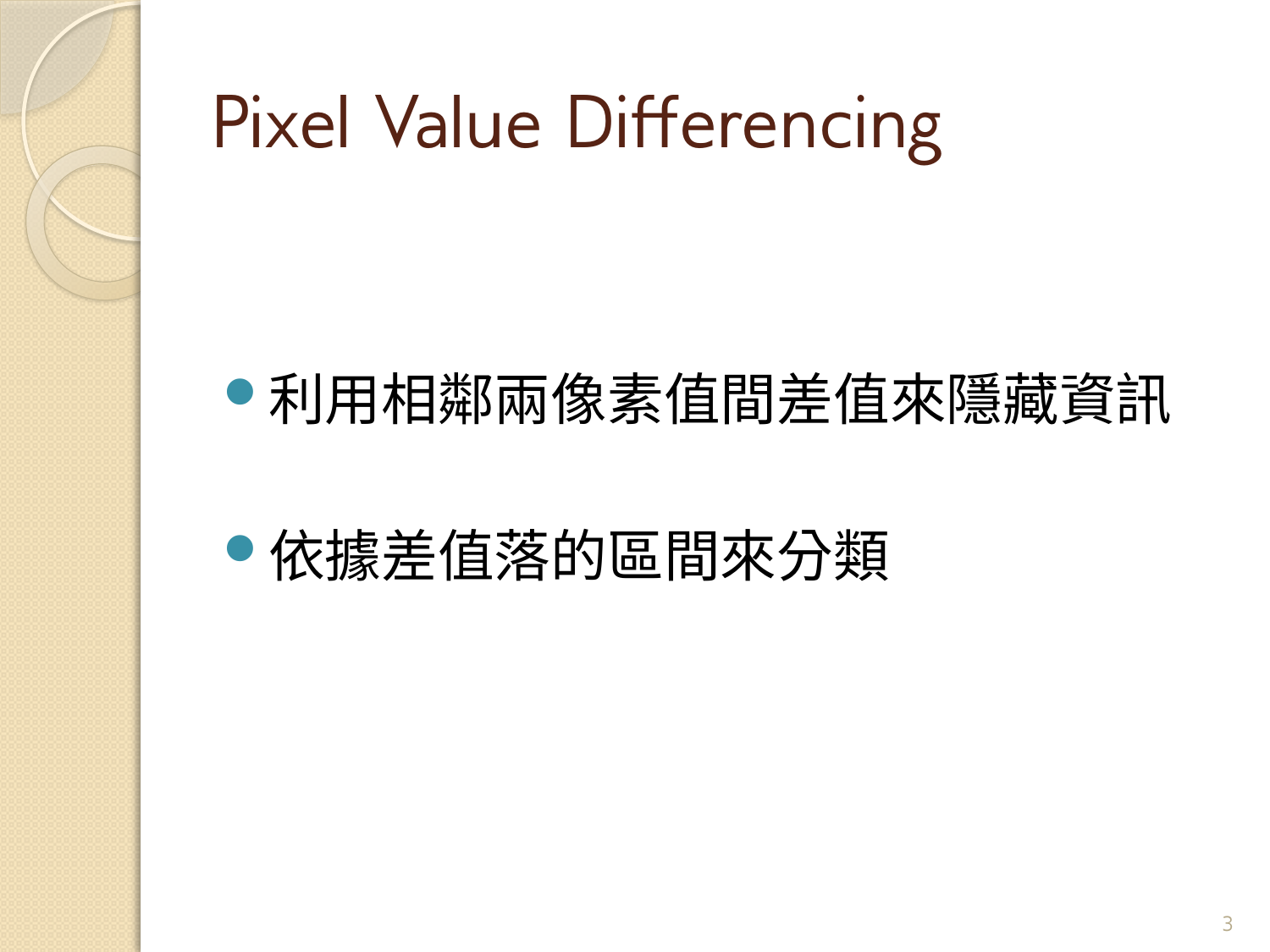

# Pixel Value Differencing

利用相鄰兩像素值間差值來隱藏資訊

依據差值落的區間來分類

3